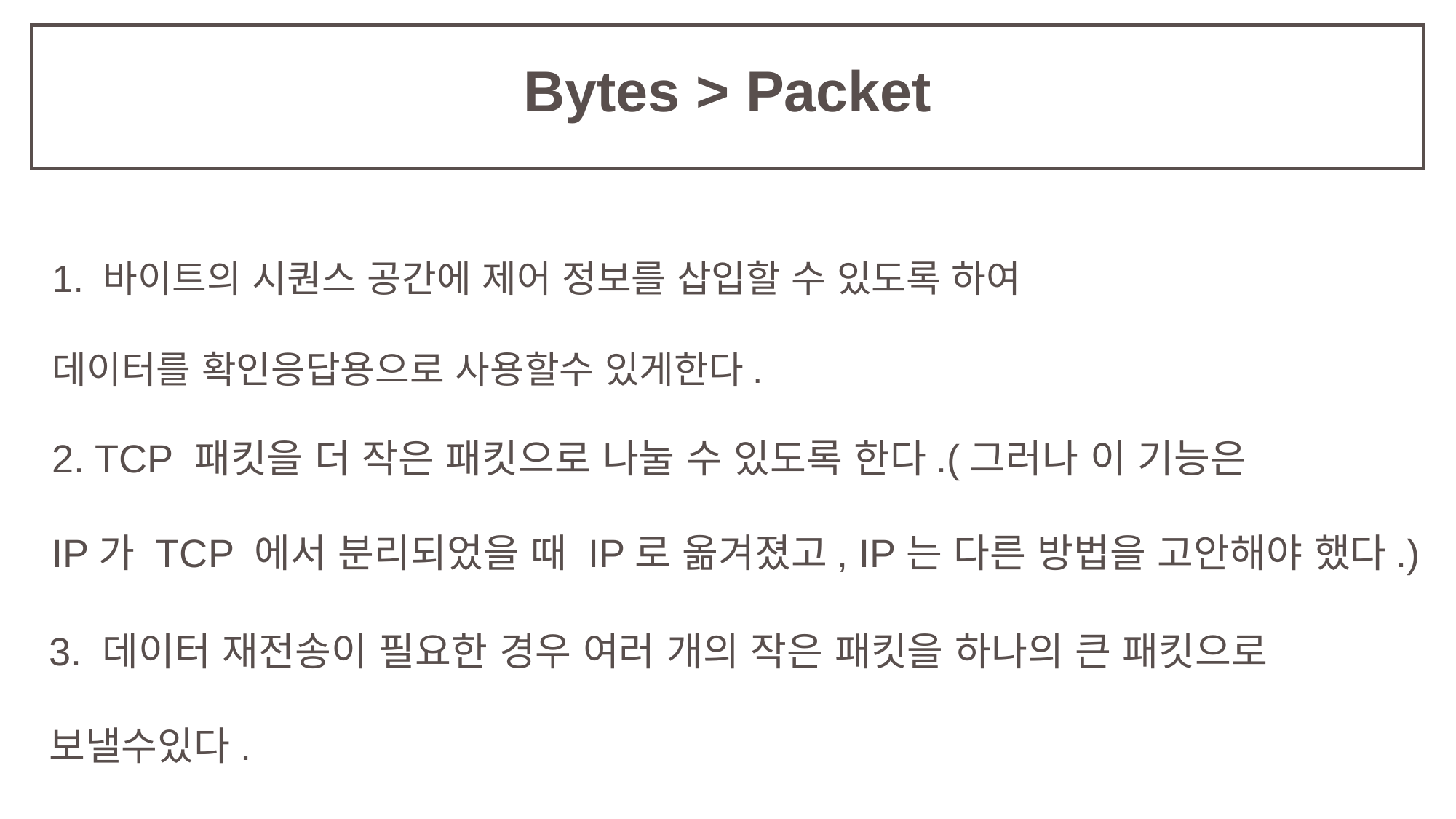

# Bytes > Packet
1. 바이트의 시퀀스 공간에 제어 정보를 삽입할 수 있도록 하여
데이터를 확인응답용으로 사용할수 있게한다.
2. TCP 패킷을 더 작은 패킷으로 나눌 수 있도록 한다.(그러나 이 기능은
IP가 TCP 에서 분리되었을 때 IP로 옮겨졌고, IP는 다른 방법을 고안해야 했다.)
3. 데이터 재전송이 필요한 경우 여러 개의 작은 패킷을 하나의 큰 패킷으로
보낼수있다.